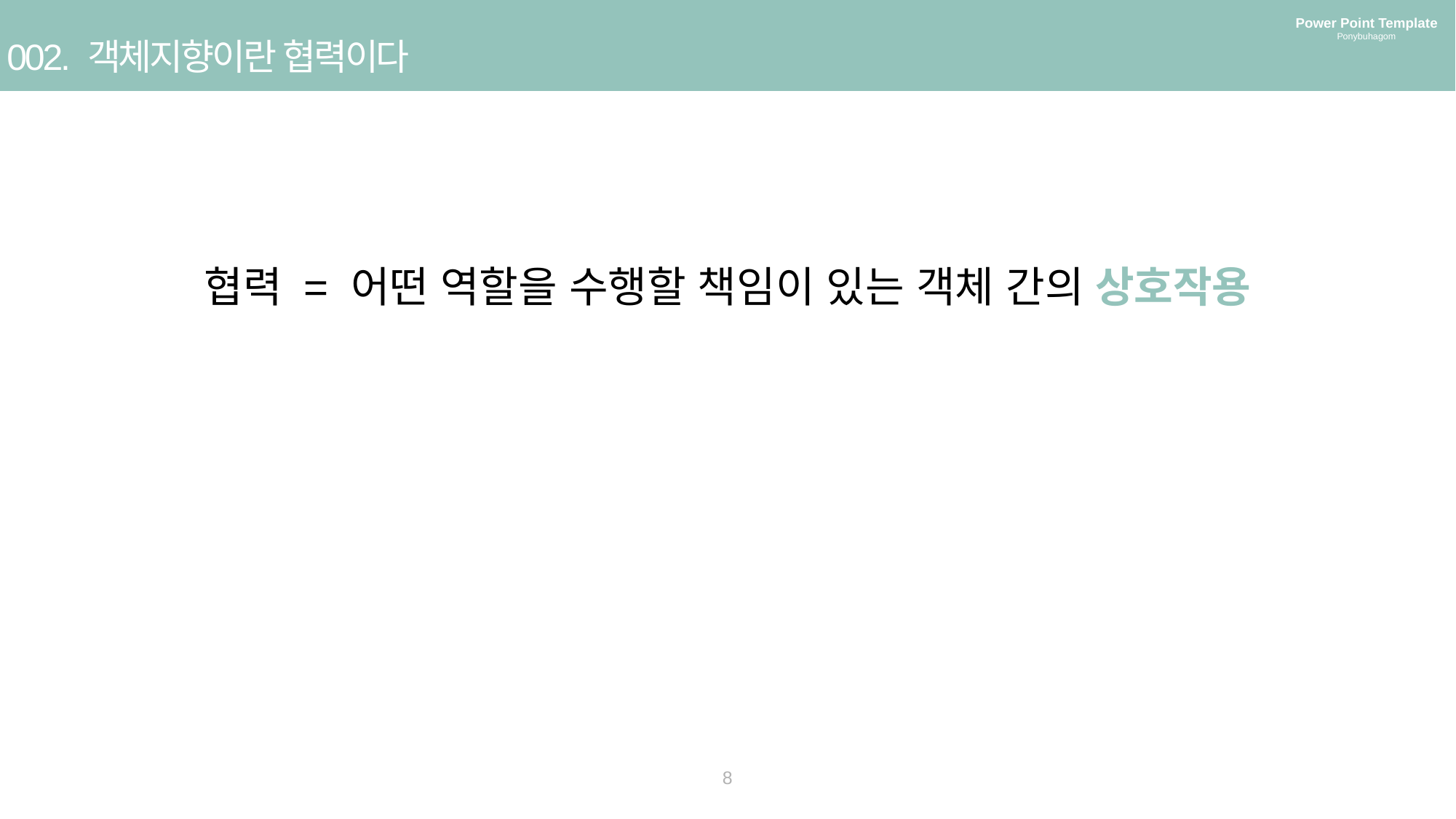

Power Point Template
Ponybuhagom
002. 객체지향이란 협력이다
협력 = 어떤 역할을 수행할 책임이 있는 객체 간의 상호작용
8